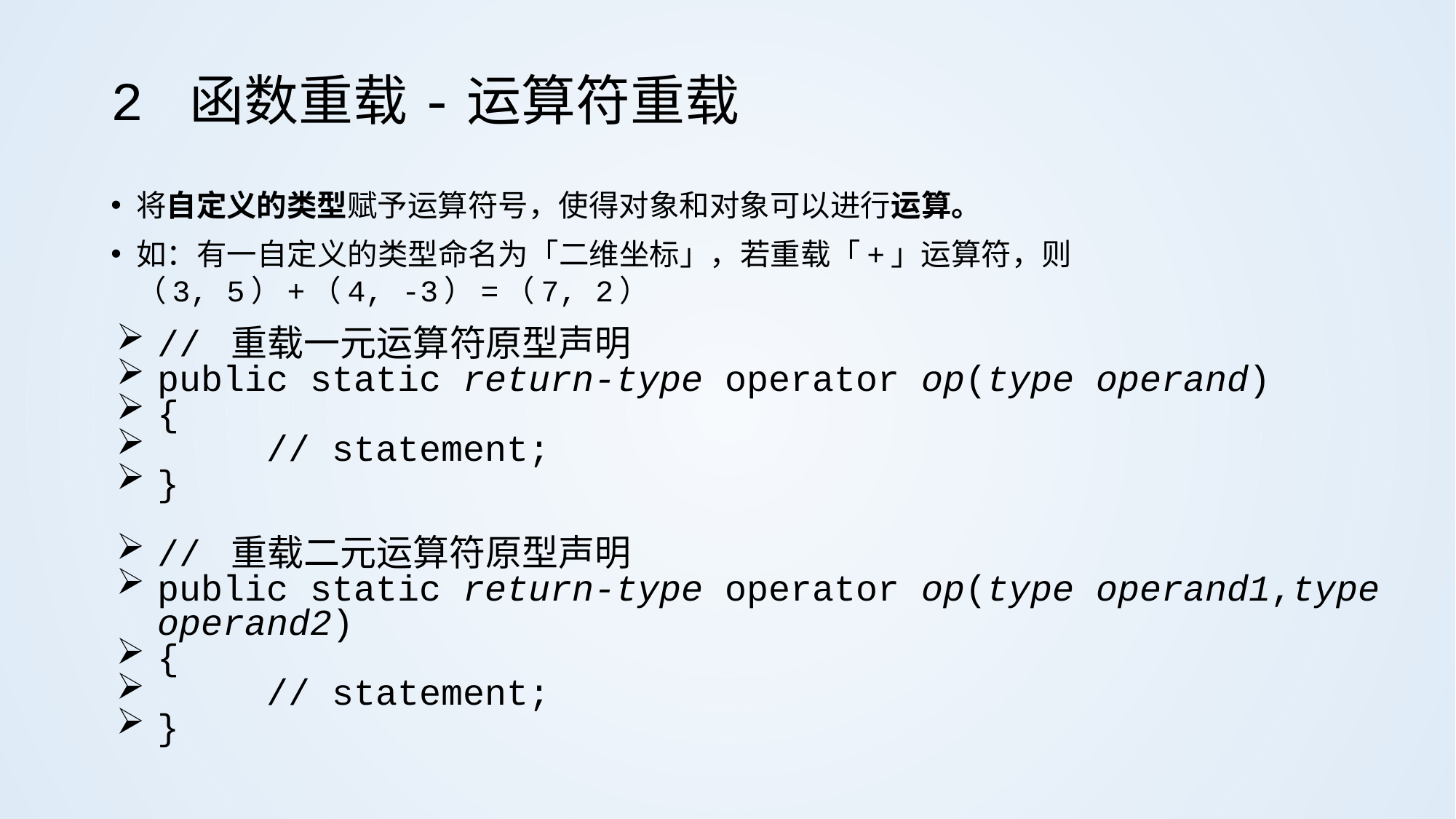

# 2 函数重载-运算符重载
将自定义的类型赋予运算符号，使得对象和对象可以进行运算。
如：有一自定义的类型命名为「二维坐标」，若重载「+」运算符，则
（3, 5）+（4, -3）=（7, 2）

// 重载一元运算符原型声明
public static return-type operator op(type operand)
{
	// statement;
}

// 重载二元运算符原型声明
public static return-type operator op(type operand1,type operand2)
{
	// statement;
}